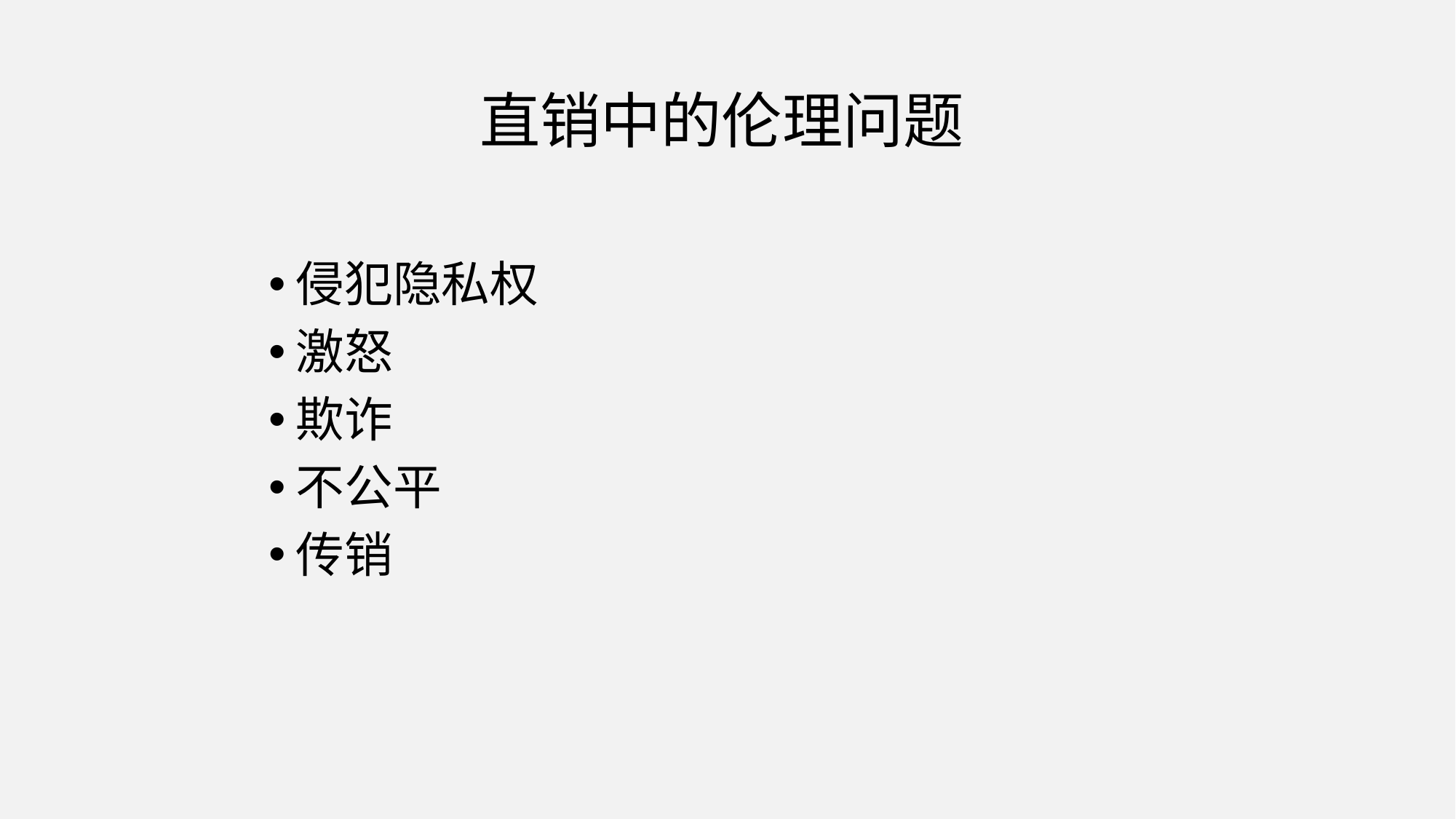

# 直销中的伦理问题
侵犯隐私权
激怒
欺诈
不公平
传销